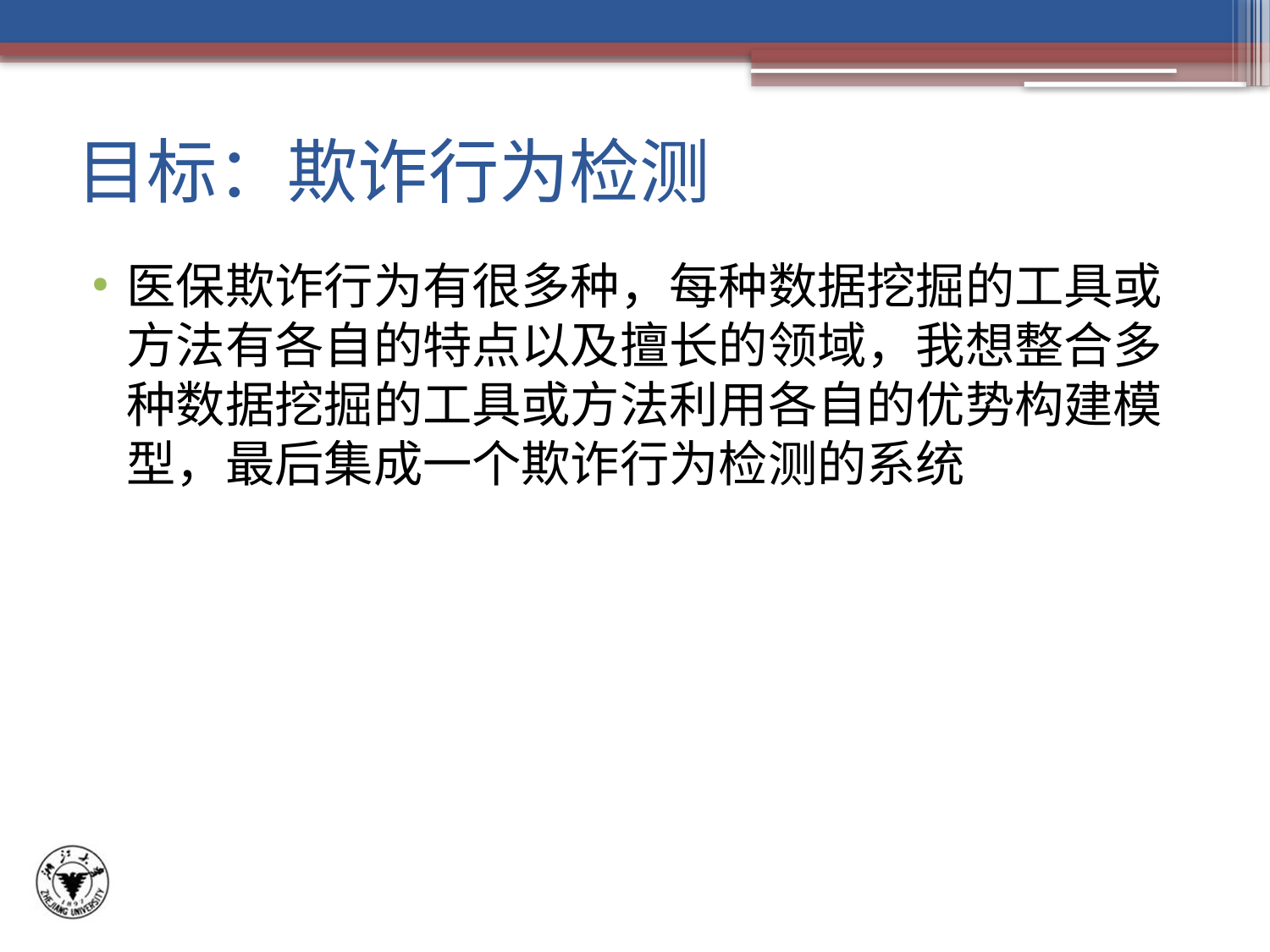

# 目标：欺诈行为检测
医保欺诈行为有很多种，每种数据挖掘的工具或方法有各自的特点以及擅长的领域，我想整合多种数据挖掘的工具或方法利用各自的优势构建模型，最后集成一个欺诈行为检测的系统